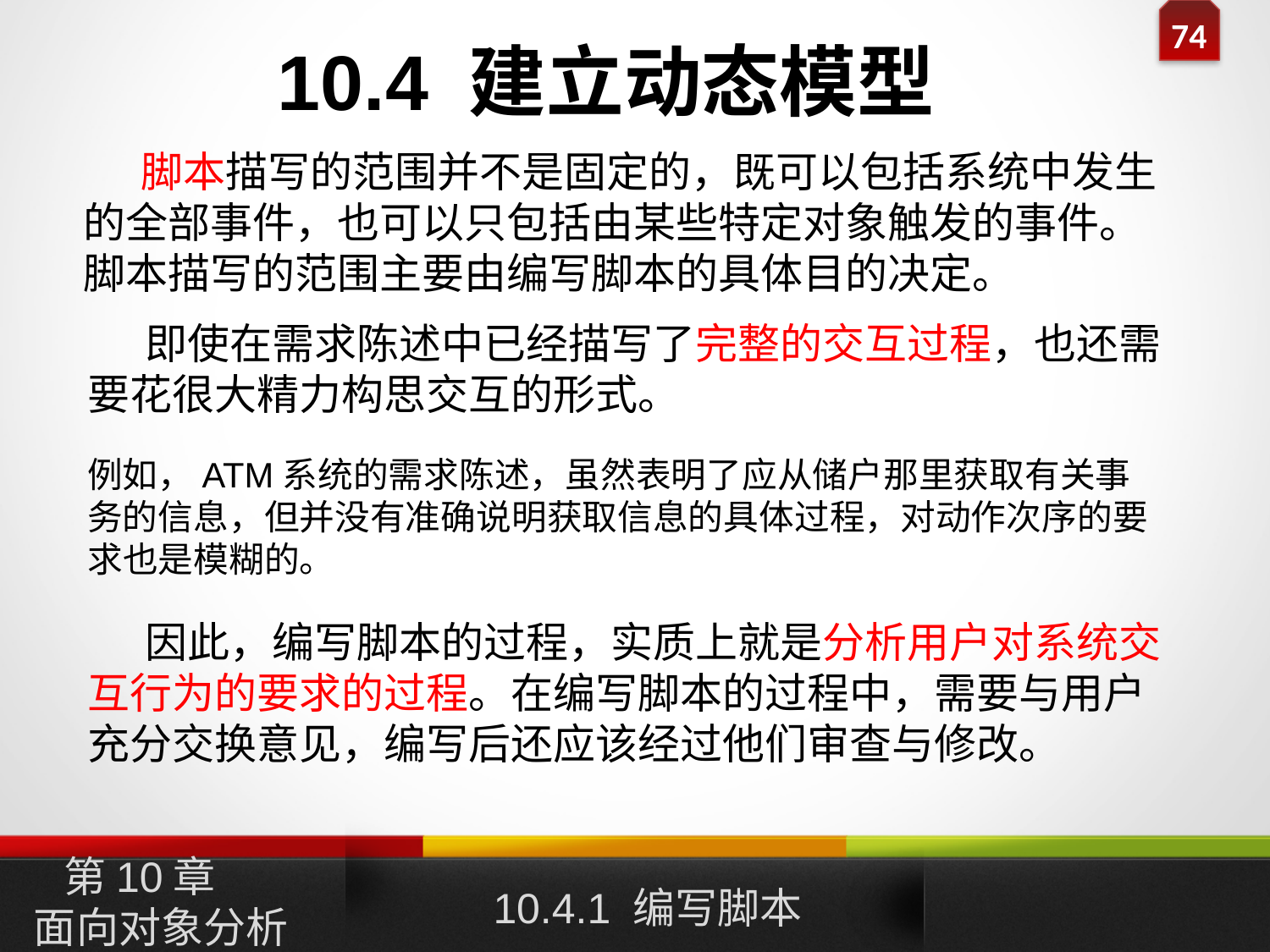

10.4 建立动态模型
     脚本描写的范围并不是固定的，既可以包括系统中发生的全部事件，也可以只包括由某些特定对象触发的事件。脚本描写的范围主要由编写脚本的具体目的决定。
     即使在需求陈述中已经描写了完整的交互过程，也还需要花很大精力构思交互的形式。
例如，ATM系统的需求陈述，虽然表明了应从储户那里获取有关事务的信息，但并没有准确说明获取信息的具体过程，对动作次序的要求也是模糊的。
     因此，编写脚本的过程，实质上就是分析用户对系统交互行为的要求的过程。在编写脚本的过程中，需要与用户充分交换意见，编写后还应该经过他们审查与修改。
10.4.1 编写脚本